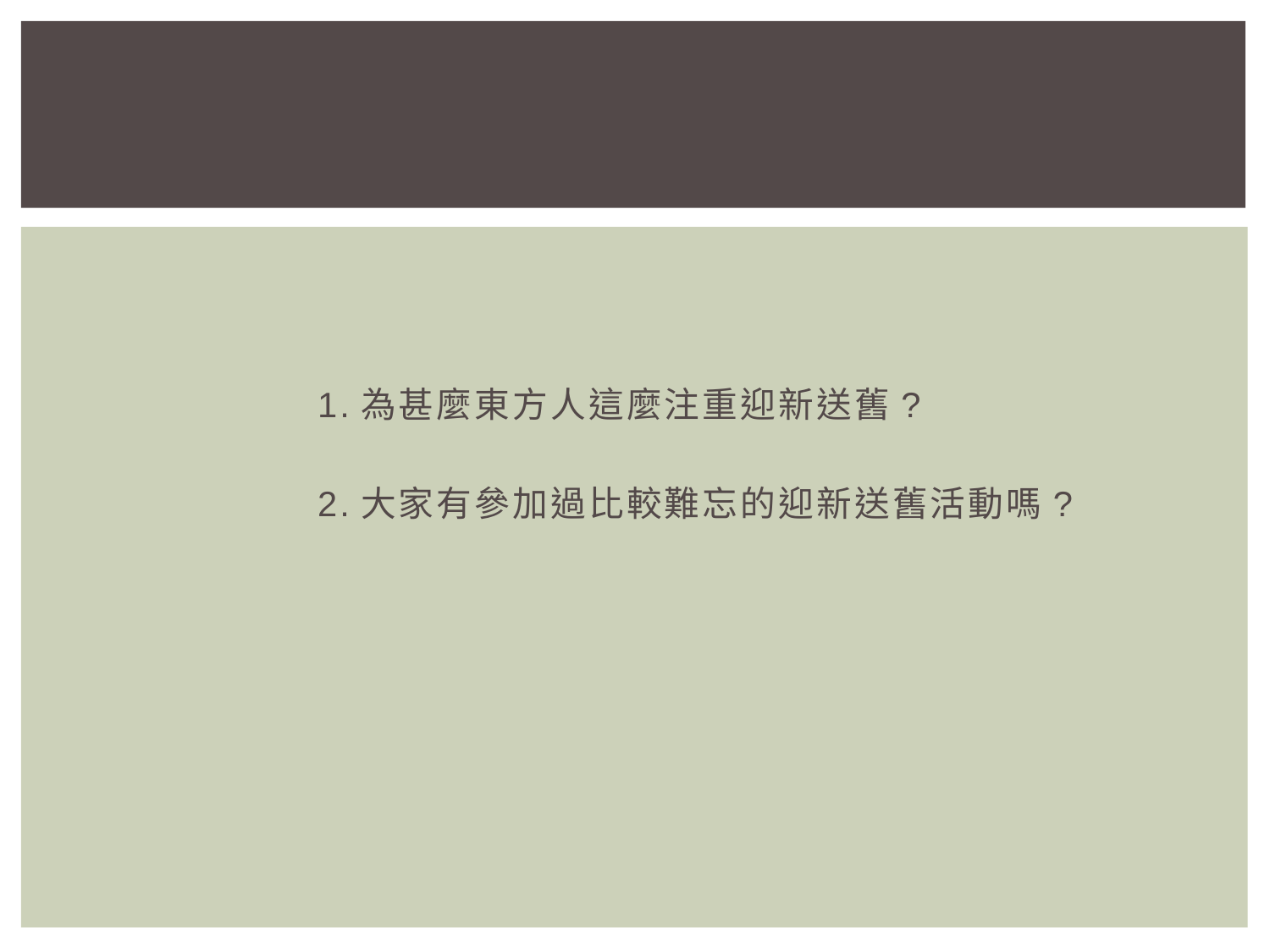

1.為甚麼東方人這麼注重迎新送舊?

2.大家有參加過比較難忘的迎新送舊活動嗎?